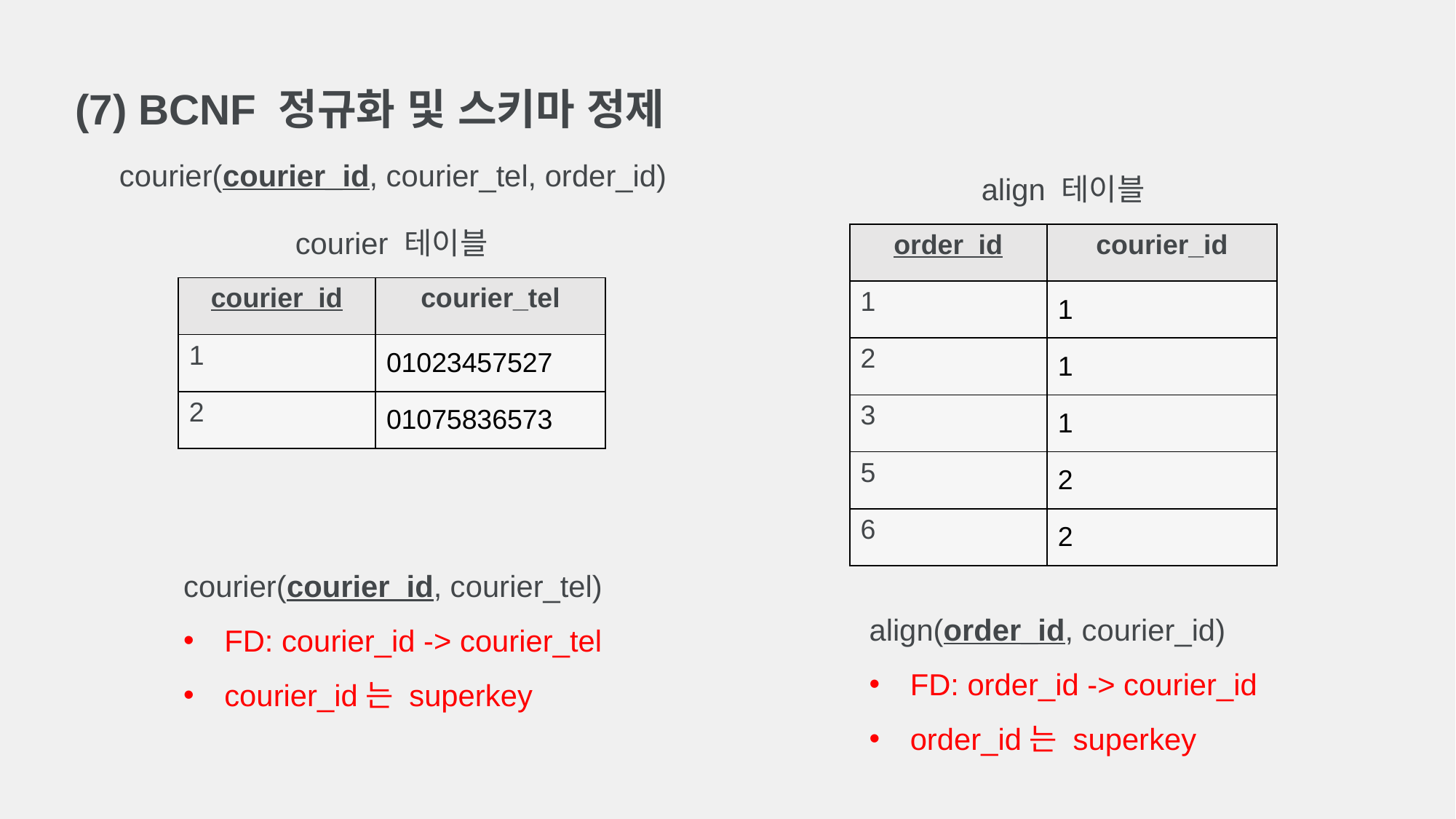

(7) BCNF 정규화 및 스키마 정제
courier(courier_id, courier_tel, order_id)
align 테이블
courier 테이블
| order\_id | courier\_id |
| --- | --- |
| 1 | 1 |
| 2 | 1 |
| 3 | 1 |
| 5 | 2 |
| 6 | 2 |
| courier\_id | courier\_tel |
| --- | --- |
| 1 | 01023457527 |
| 2 | 01075836573 |
courier(courier_id, courier_tel)
FD: courier_id -> courier_tel
courier_id는 superkey
align(order_id, courier_id)
FD: order_id -> courier_id
order_id는 superkey